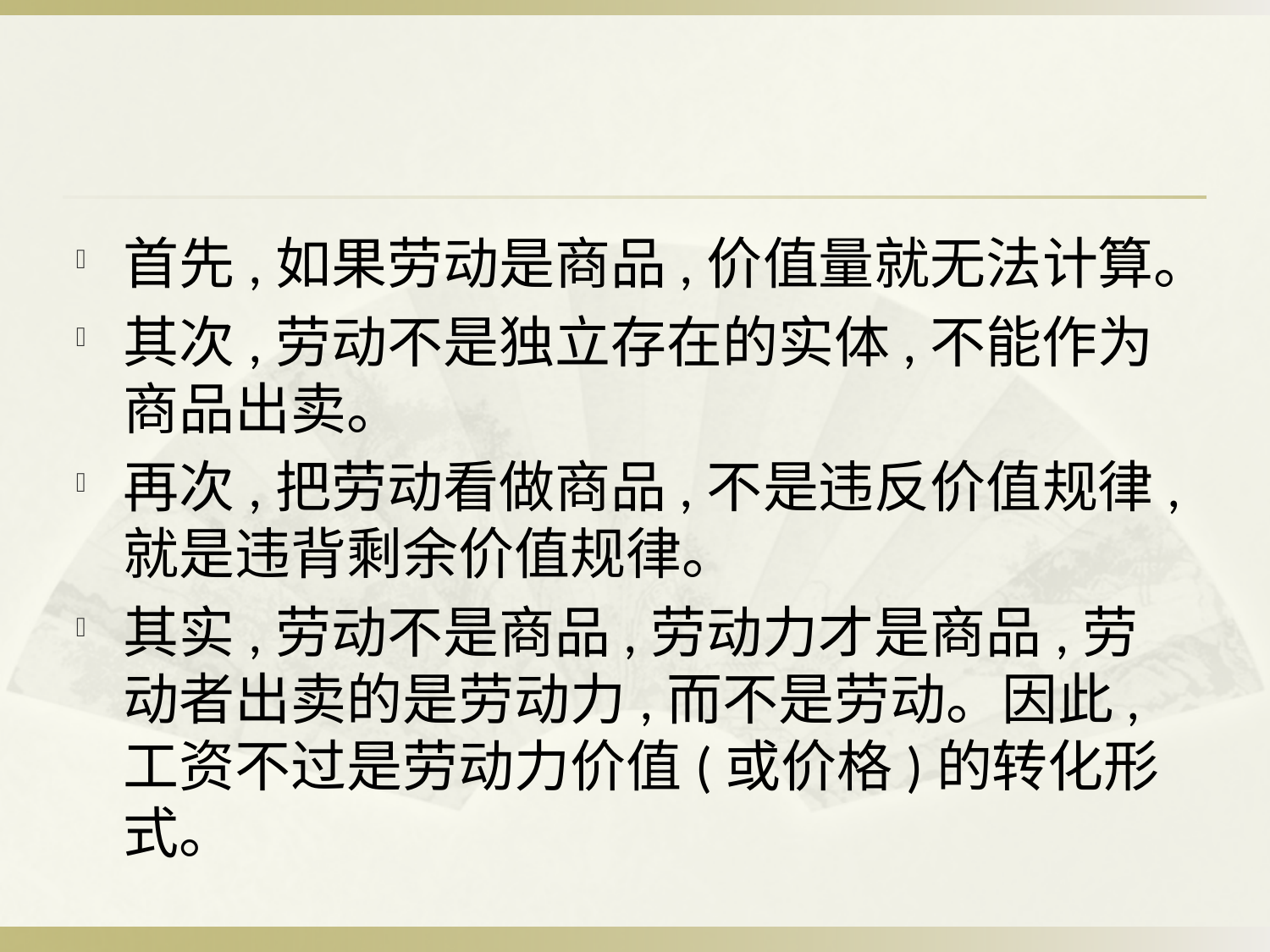

#
首先,如果劳动是商品,价值量就无法计算。
其次,劳动不是独立存在的实体,不能作为商品出卖。
再次,把劳动看做商品,不是违反价值规律,就是违背剩余价值规律。
其实,劳动不是商品,劳动力才是商品,劳动者出卖的是劳动力,而不是劳动。因此,工资不过是劳动力价值(或价格)的转化形式。